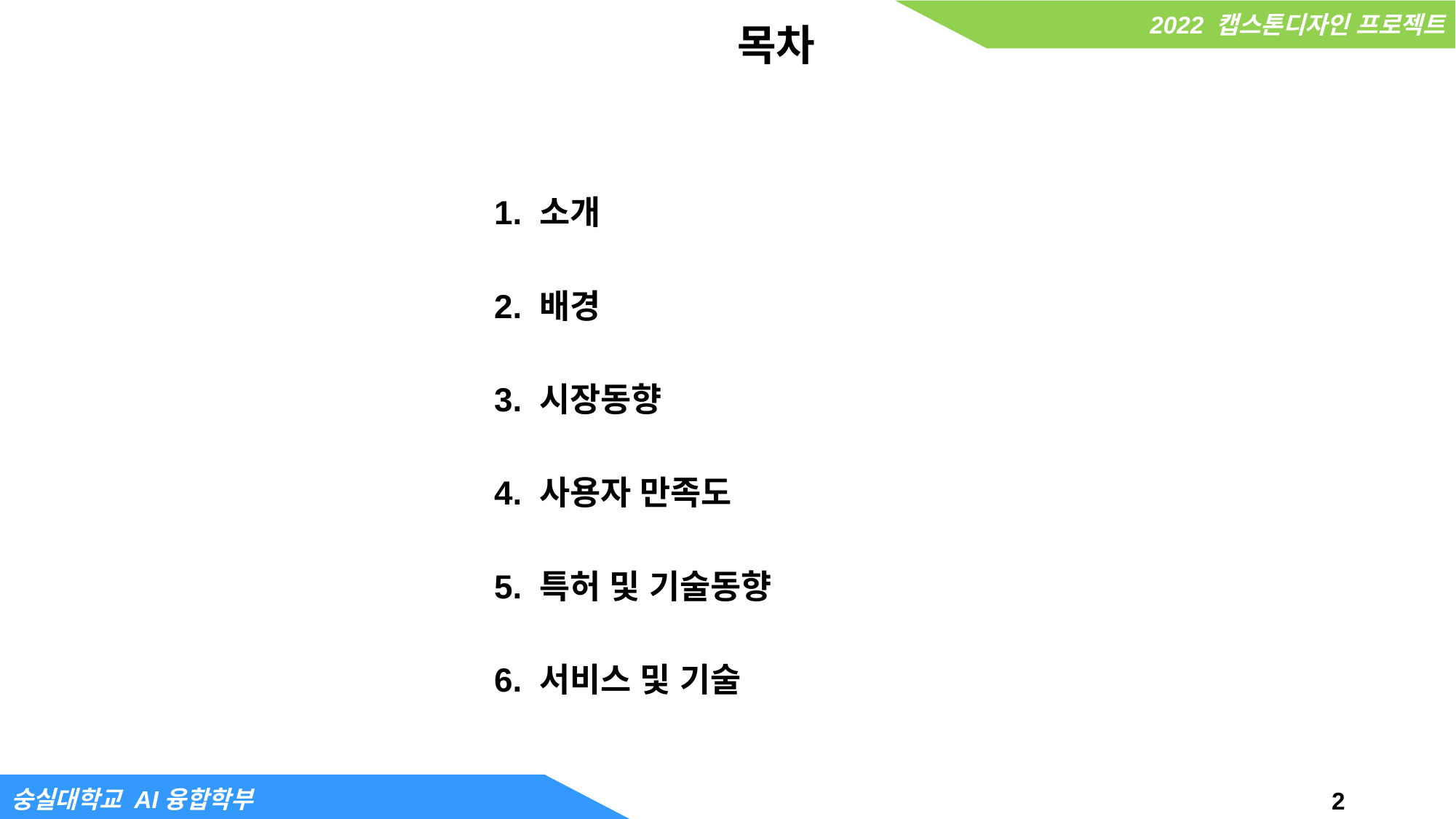

# 목차

1. 소개

2. 배경

3. 시장동향

4. 사용자 만족도

5. 특허 및 기술동향

6. 서비스 및 기술